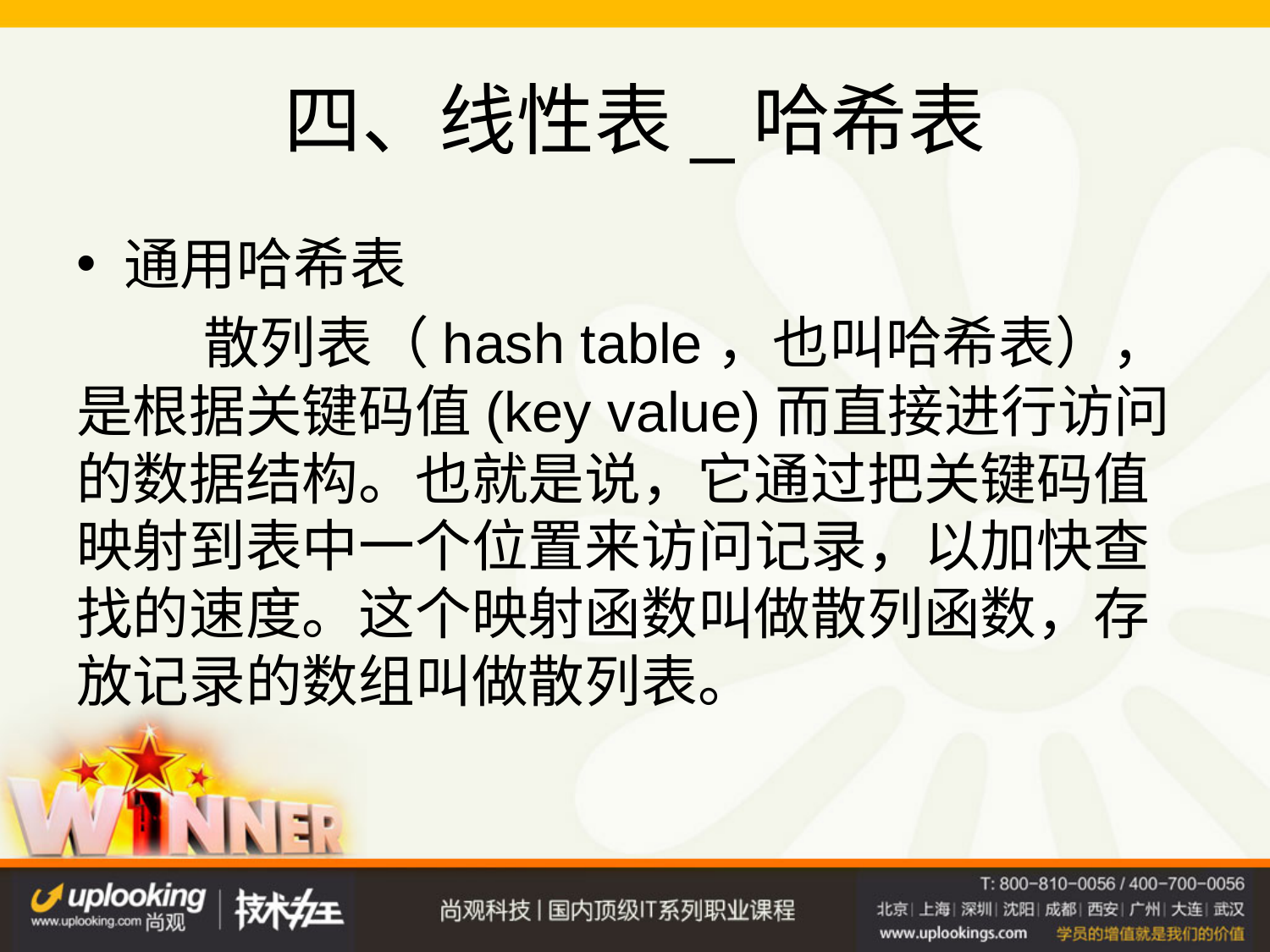

# 四、线性表_哈希表
通用哈希表
	散列表（hash table，也叫哈希表），是根据关键码值(key value)而直接进行访问的数据结构。也就是说，它通过把关键码值映射到表中一个位置来访问记录，以加快查找的速度。这个映射函数叫做散列函数，存放记录的数组叫做散列表。